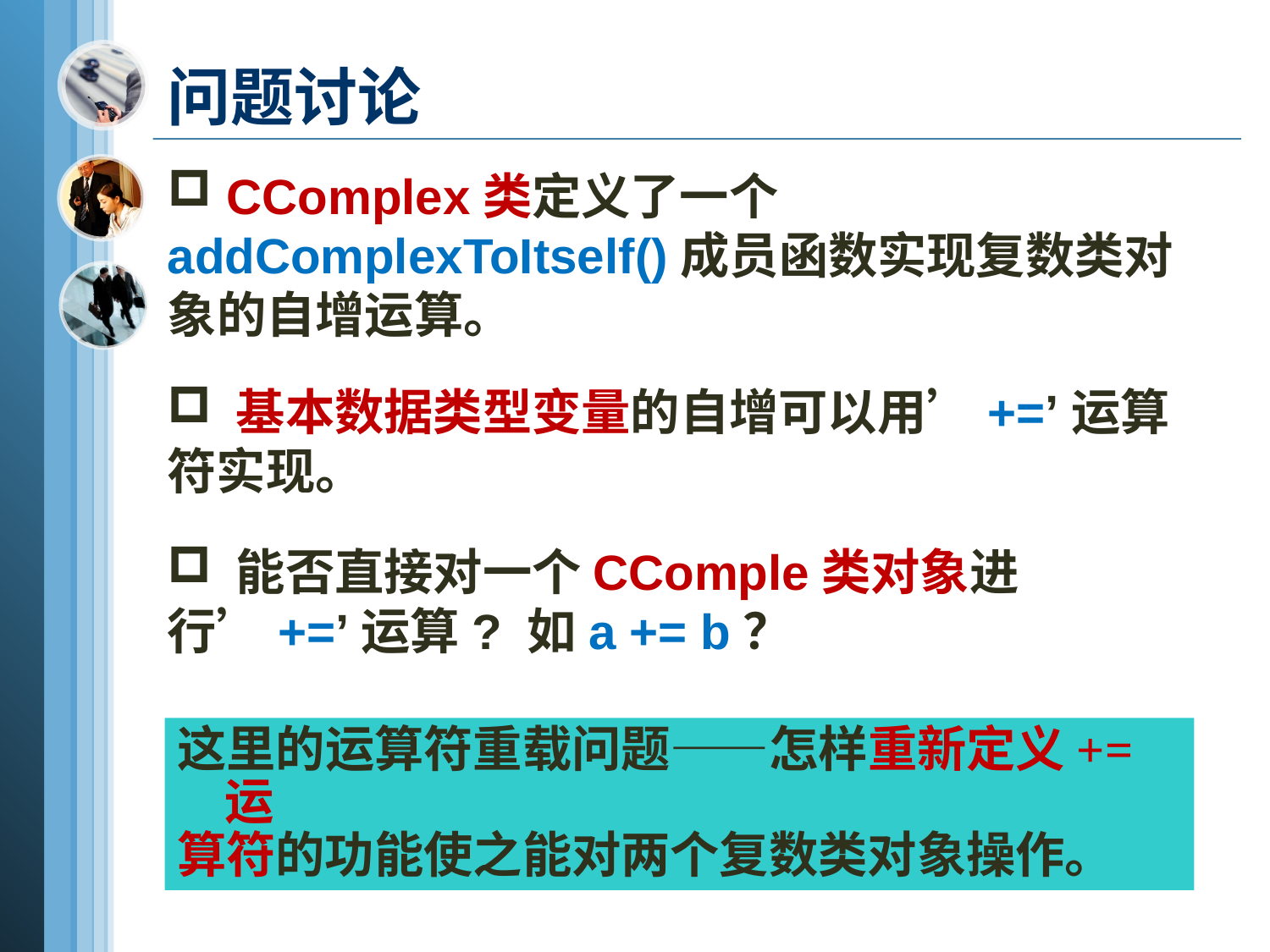

问题讨论
 CComplex类定义了一个addComplexToItself()成员函数实现复数类对象的自增运算。
 基本数据类型变量的自增可以用’+=’运算符实现。
 能否直接对一个CComple类对象进行’+=’运算? 如a += b？
这里的运算符重载问题——怎样重新定义+=运
算符的功能使之能对两个复数类对象操作。